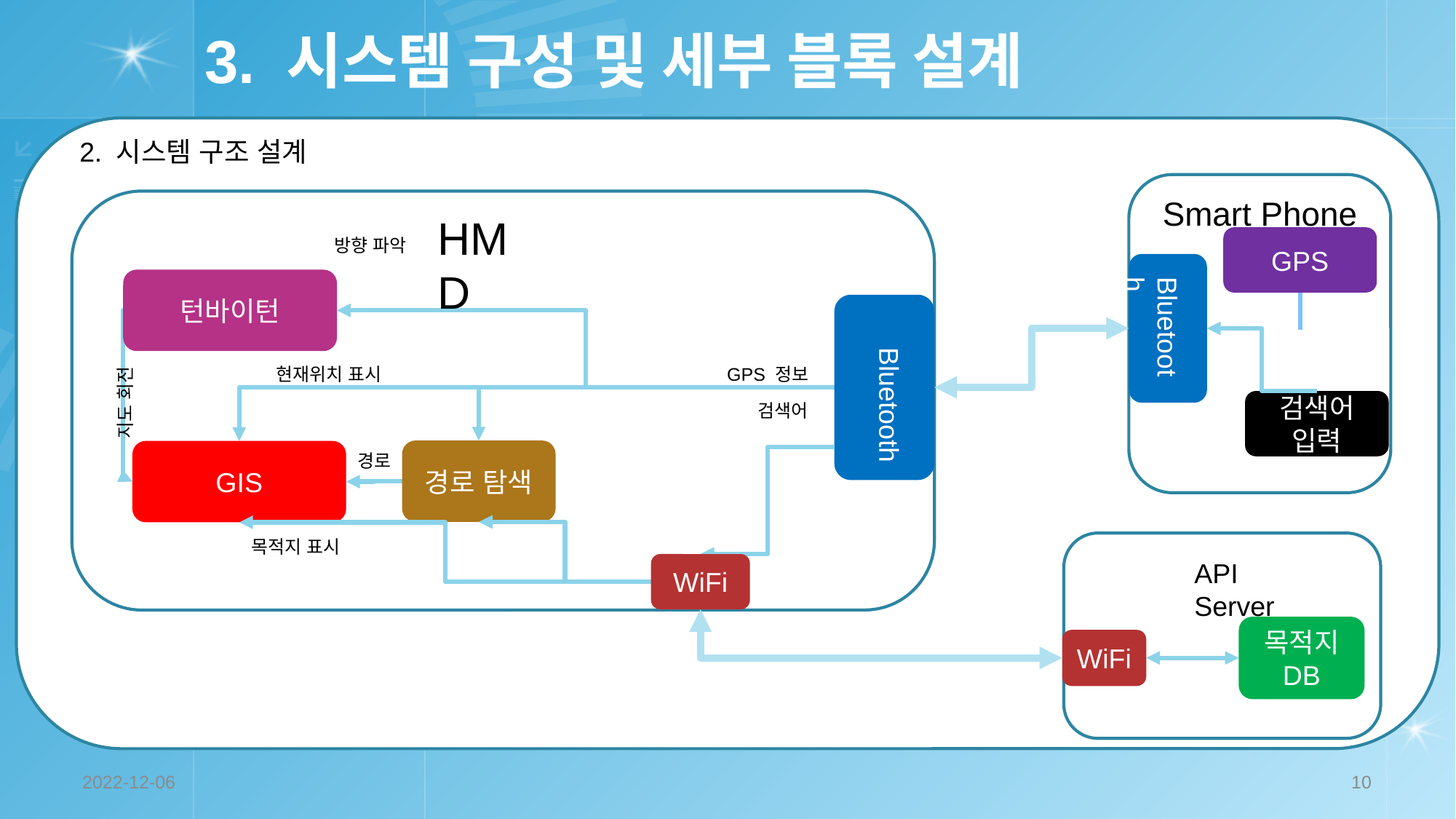

# 3. 시스템 구성 및 세부 블록 설계

2. 시스템 구조 설계

Smart Phone
GPS

Bluetooth
검색어 입력

HMD
방향 파악
턴바이턴

Bluetooth
현재위치 표시
지도 회전
경로 탐색
GIS
경로
목적지 표시
GPS 정보
검색어
WiFi

API Server
목적지 DB
WiFi
2022-12-06
10